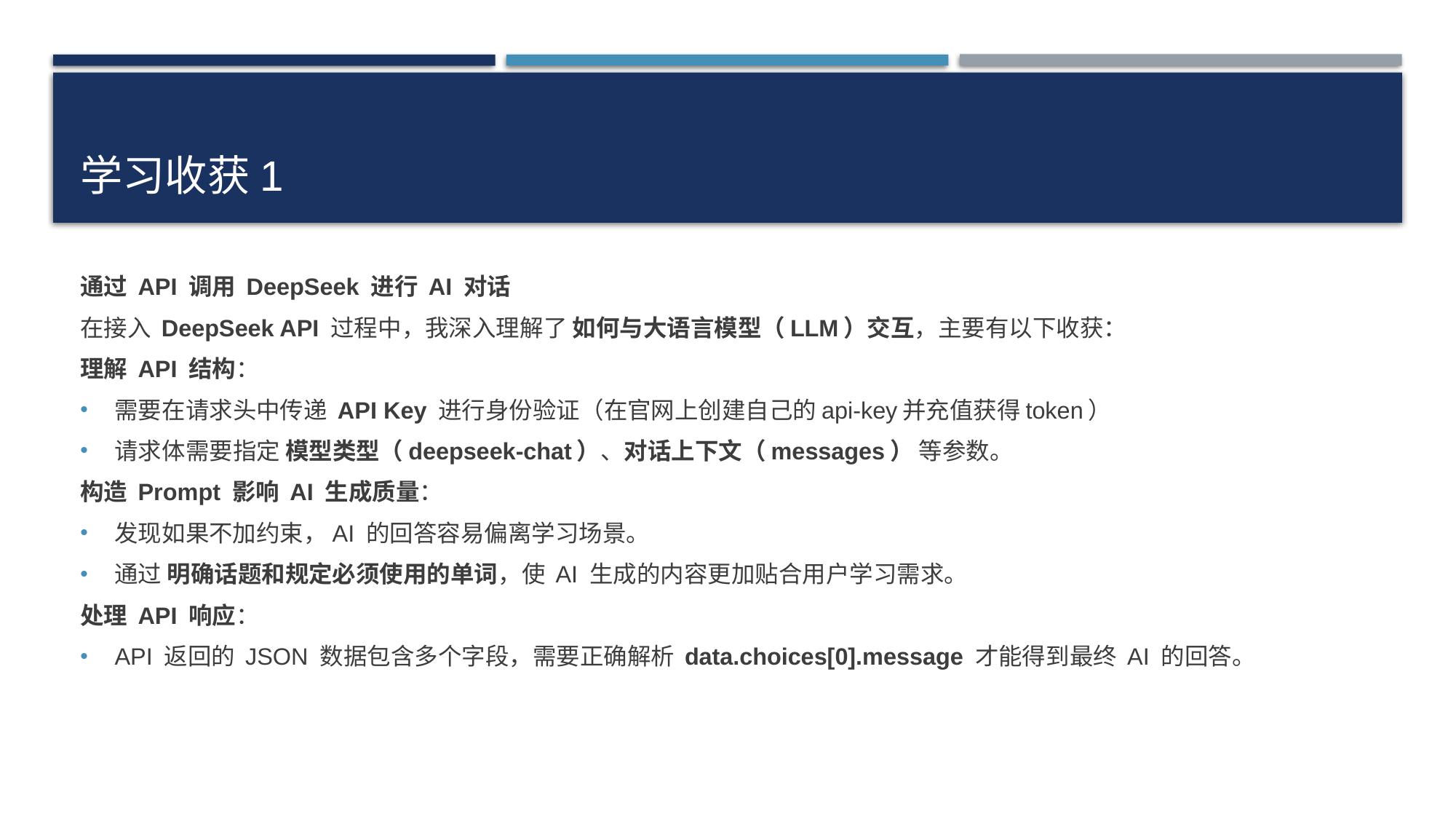

# 学习收获1
通过 API 调用 DeepSeek 进行 AI 对话
在接入 DeepSeek API 过程中，我深入理解了 如何与大语言模型（LLM）交互，主要有以下收获：
理解 API 结构：
需要在请求头中传递 API Key 进行身份验证（在官网上创建自己的api-key并充值获得token）
请求体需要指定 模型类型（deepseek-chat）、对话上下文（messages） 等参数。
构造 Prompt 影响 AI 生成质量：
发现如果不加约束，AI 的回答容易偏离学习场景。
通过 明确话题和规定必须使用的单词，使 AI 生成的内容更加贴合用户学习需求。
处理 API 响应：
API 返回的 JSON 数据包含多个字段，需要正确解析 data.choices[0].message 才能得到最终 AI 的回答。